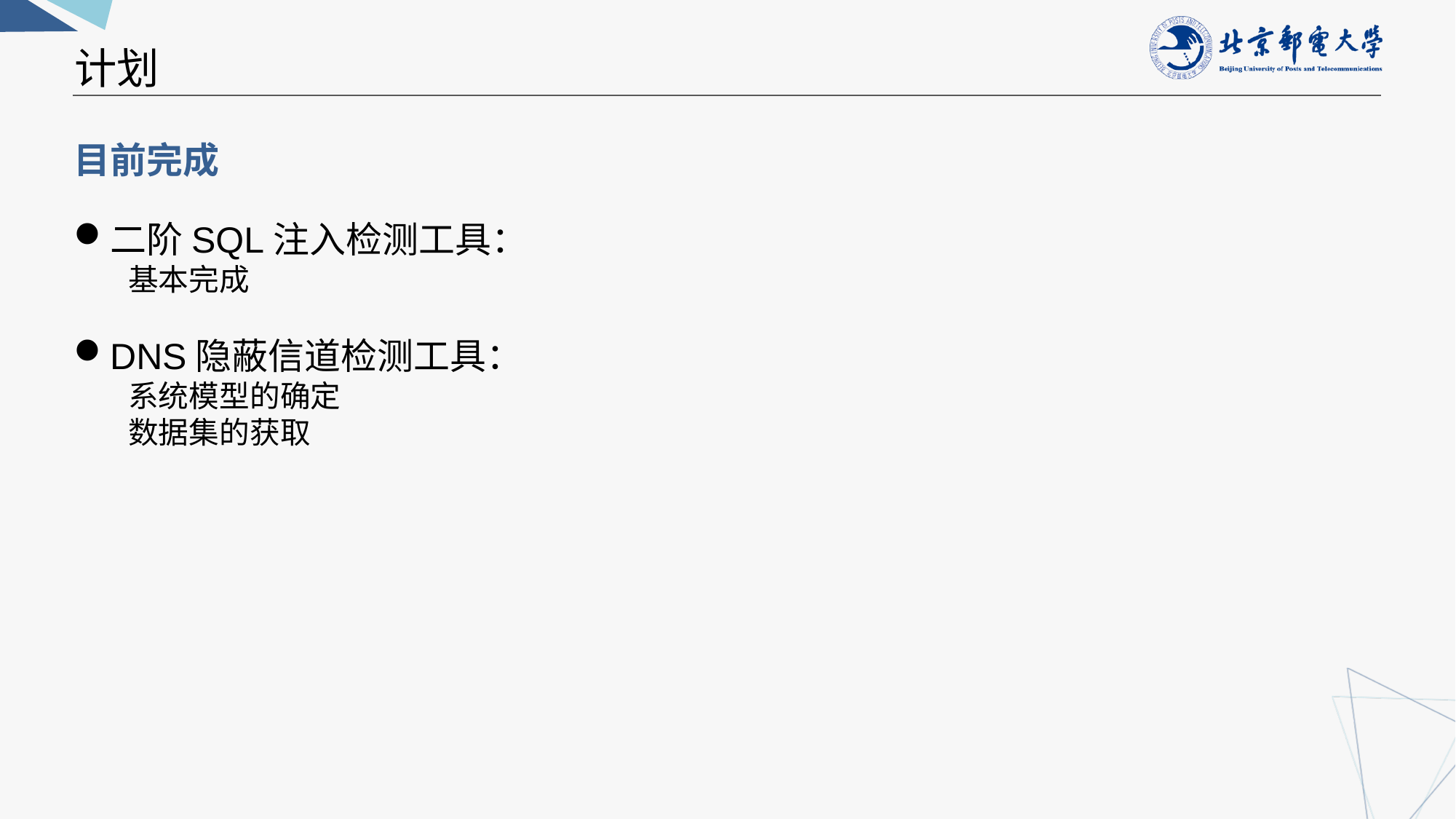

计划
目前完成
二阶SQL注入检测工具：
基本完成

DNS隐蔽信道检测工具：
系统模型的确定
数据集的获取